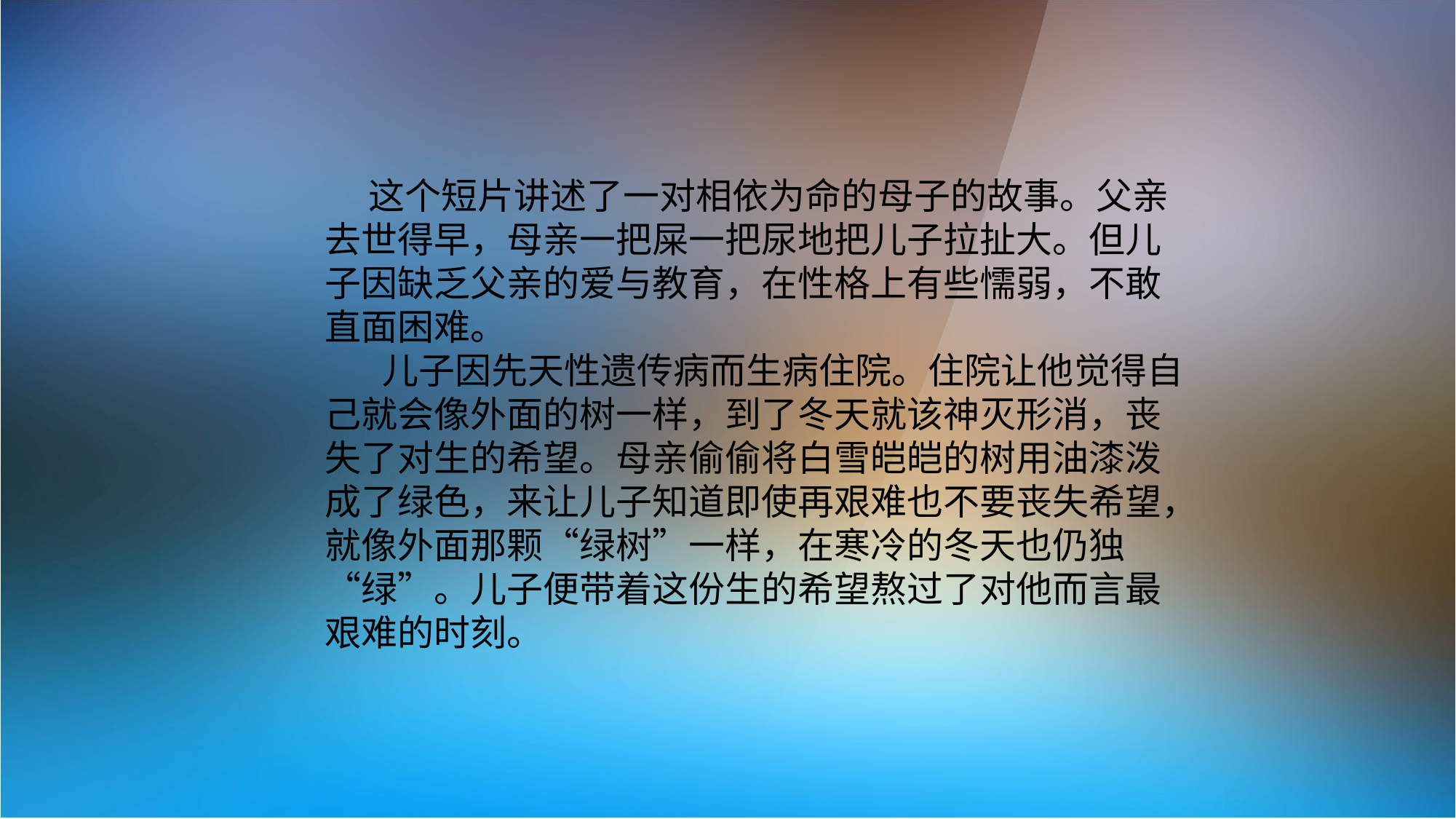

这个短片讲述了一对相依为命的母子的故事。父亲去世得早，母亲一把屎一把尿地把儿子拉扯大。但儿子因缺乏父亲的爱与教育，在性格上有些懦弱，不敢直面困难。
      儿子因先天性遗传病而生病住院。住院让他觉得自己就会像外面的树一样，到了冬天就该神灭形消，丧失了对生的希望。母亲偷偷将白雪皑皑的树用油漆泼成了绿色，来让儿子知道即使再艰难也不要丧失希望，就像外面那颗“绿树”一样，在寒冷的冬天也仍独“绿”。儿子便带着这份生的希望熬过了对他而言最艰难的时刻。